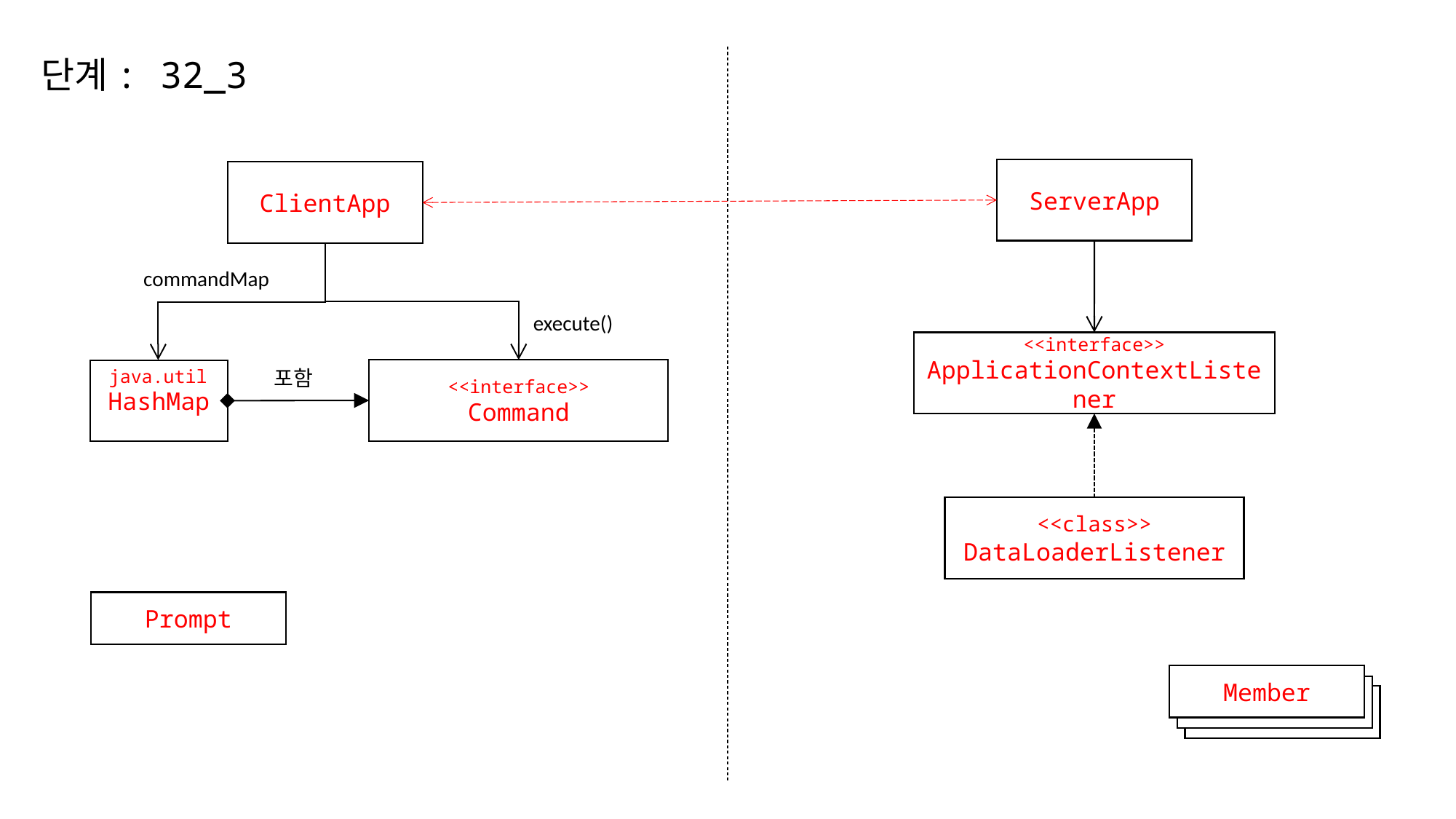

단계: 32_3
ServerApp
ClientApp
commandMap
execute()
<<interface>>
ApplicationContextListener
<<interface>>
Command
포함
java.util
HashMap
<<class>>
DataLoaderListener
Prompt
Member
Board
Lesson